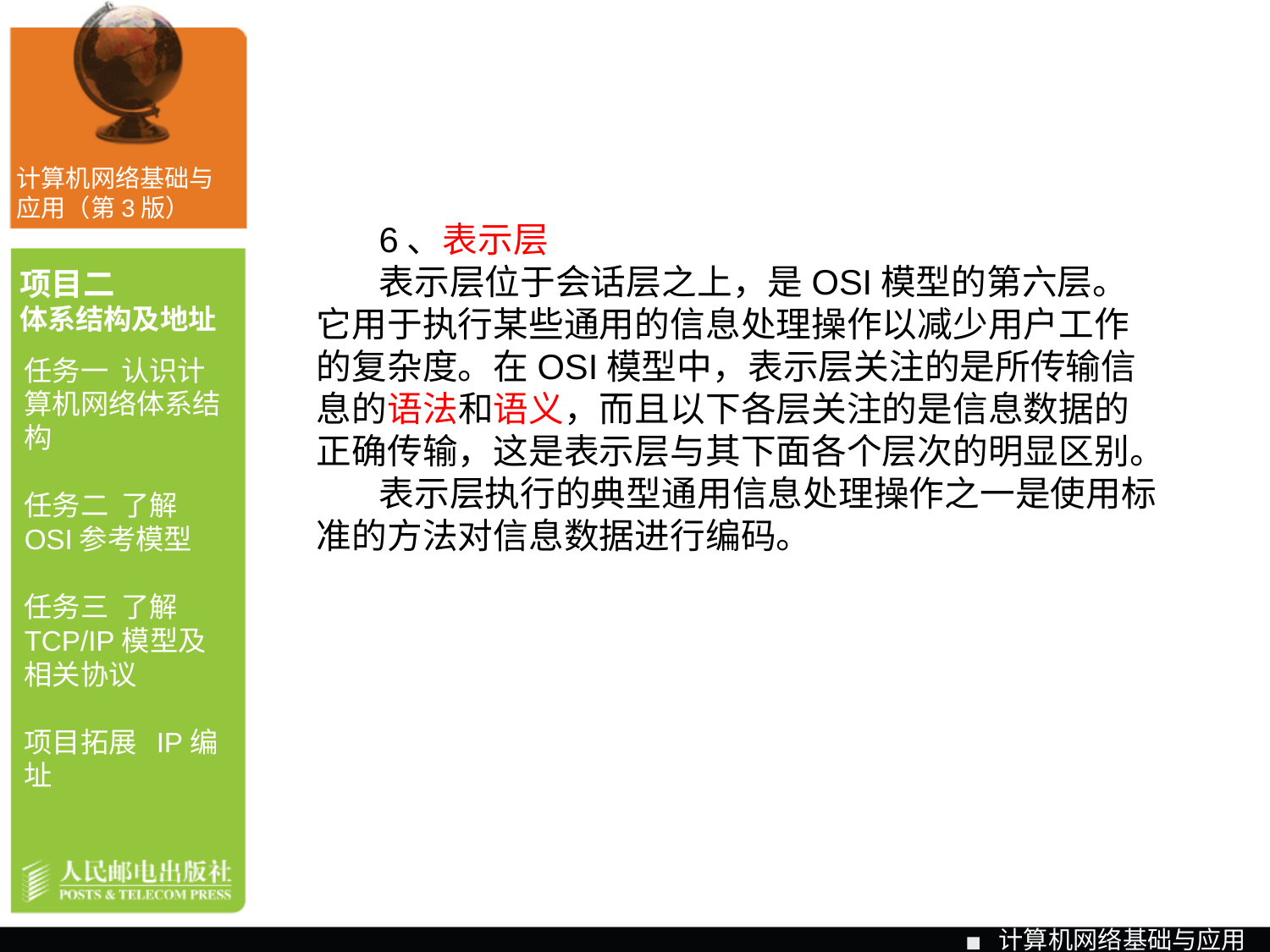

计算机网络基础与应用（第3版）
6、表示层
表示层位于会话层之上，是OSI模型的第六层。它用于执行某些通用的信息处理操作以减少用户工作的复杂度。在OSI模型中，表示层关注的是所传输信息的语法和语义，而且以下各层关注的是信息数据的正确传输，这是表示层与其下面各个层次的明显区别。
表示层执行的典型通用信息处理操作之一是使用标准的方法对信息数据进行编码。
项目二
体系结构及地址
任务一  认识计算机网络体系结构

任务二  了解OSI参考模型

任务三  了解TCP/IP模型及相关协议

项目拓展  IP编址

计算机网络基础与应用